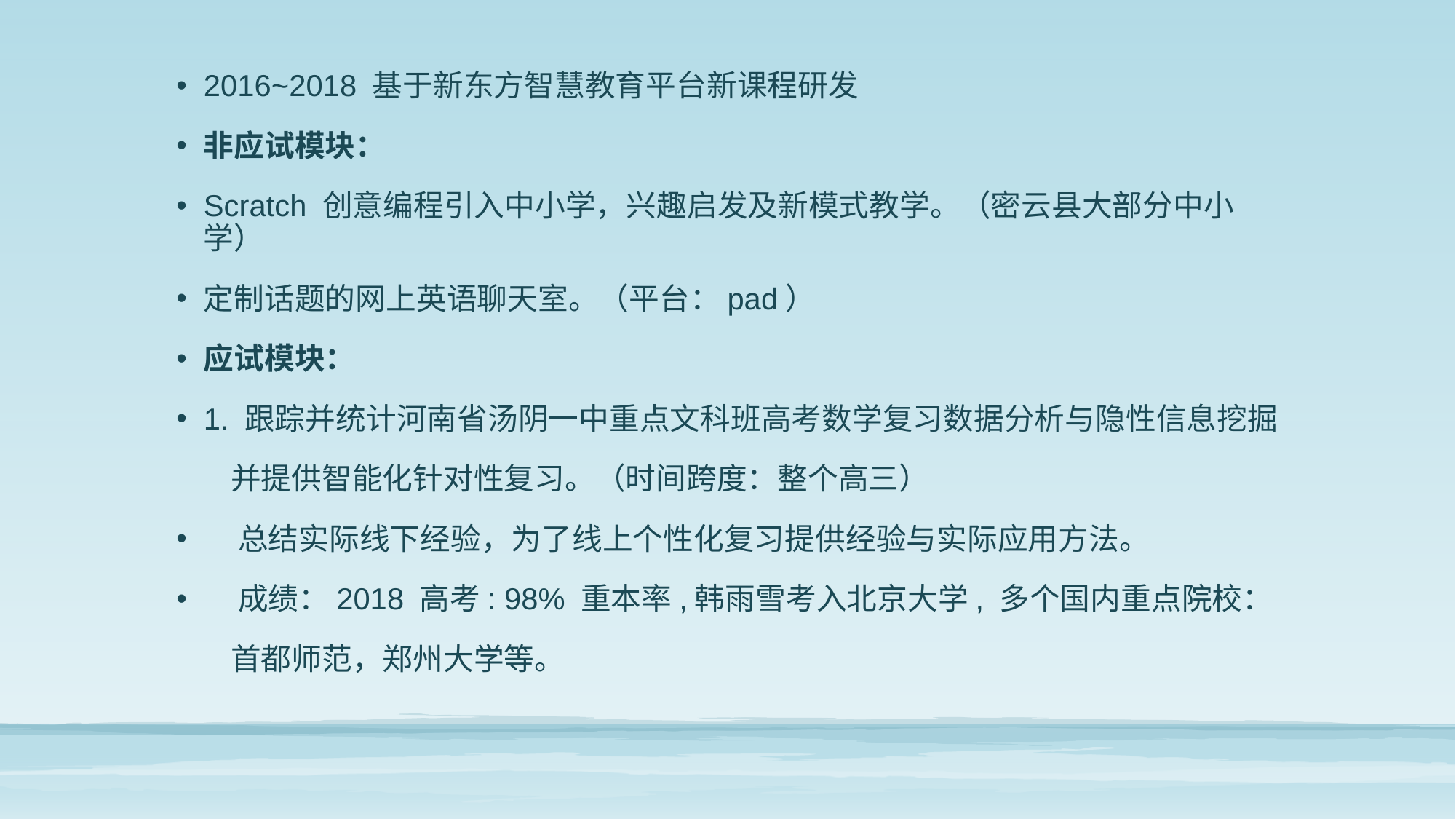

2016~2018 基于新东方智慧教育平台新课程研发
非应试模块：
Scratch 创意编程引入中小学，兴趣启发及新模式教学。（密云县大部分中小学）
定制话题的网上英语聊天室。（平台：pad）
应试模块：
1. 跟踪并统计河南省汤阴一中重点文科班高考数学复习数据分析与隐性信息挖掘
       并提供智能化针对性复习。（时间跨度：整个高三）
    总结实际线下经验，为了线上个性化复习提供经验与实际应用方法。
    成绩：2018 高考: 98% 重本率,韩雨雪考入北京大学, 多个国内重点院校：
       首都师范，郑州大学等。